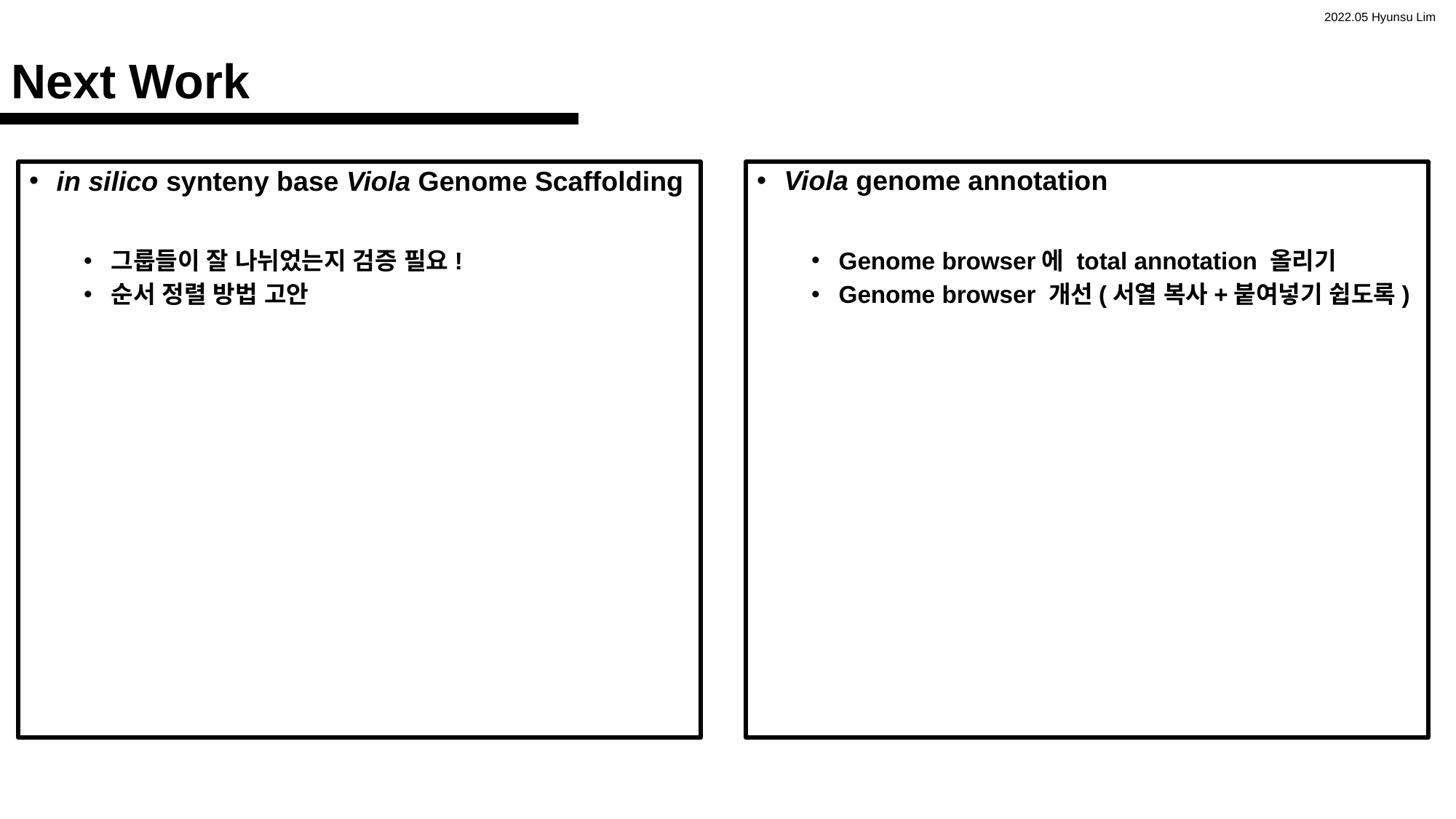

# Next Work
in silico synteny base Viola Genome Scaffolding

그룹들이 잘 나뉘었는지 검증 필요!
순서 정렬 방법 고안

Viola genome annotation

Genome browser에 total annotation 올리기
Genome browser 개선(서열 복사+붙여넣기 쉽도록)